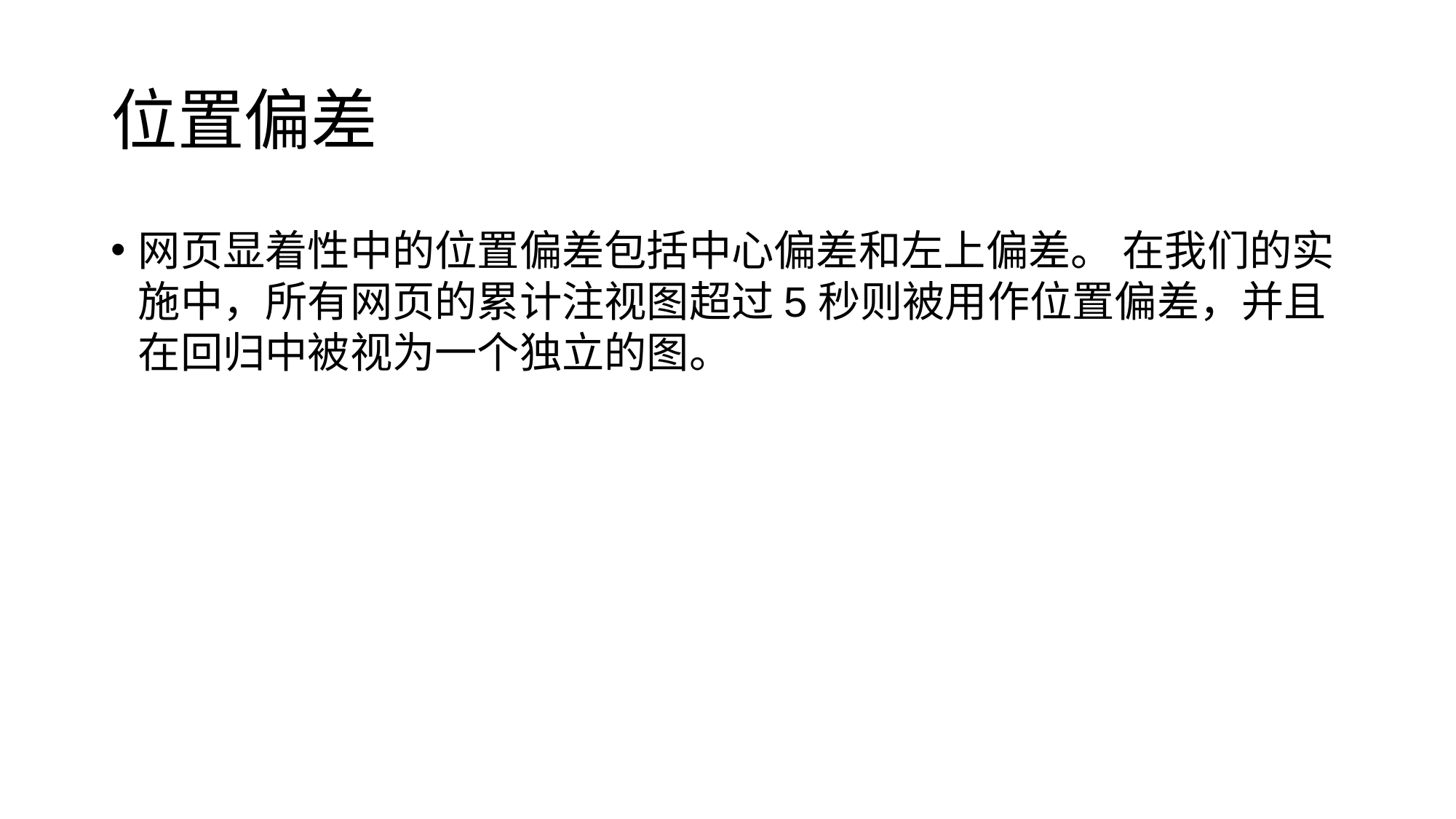

# 位置偏差
网页显着性中的位置偏差包括中心偏差和左上偏差。 在我们的实施中，所有网页的累计注视图超过5秒则被用作位置偏差，并且在回归中被视为一个独立的图。